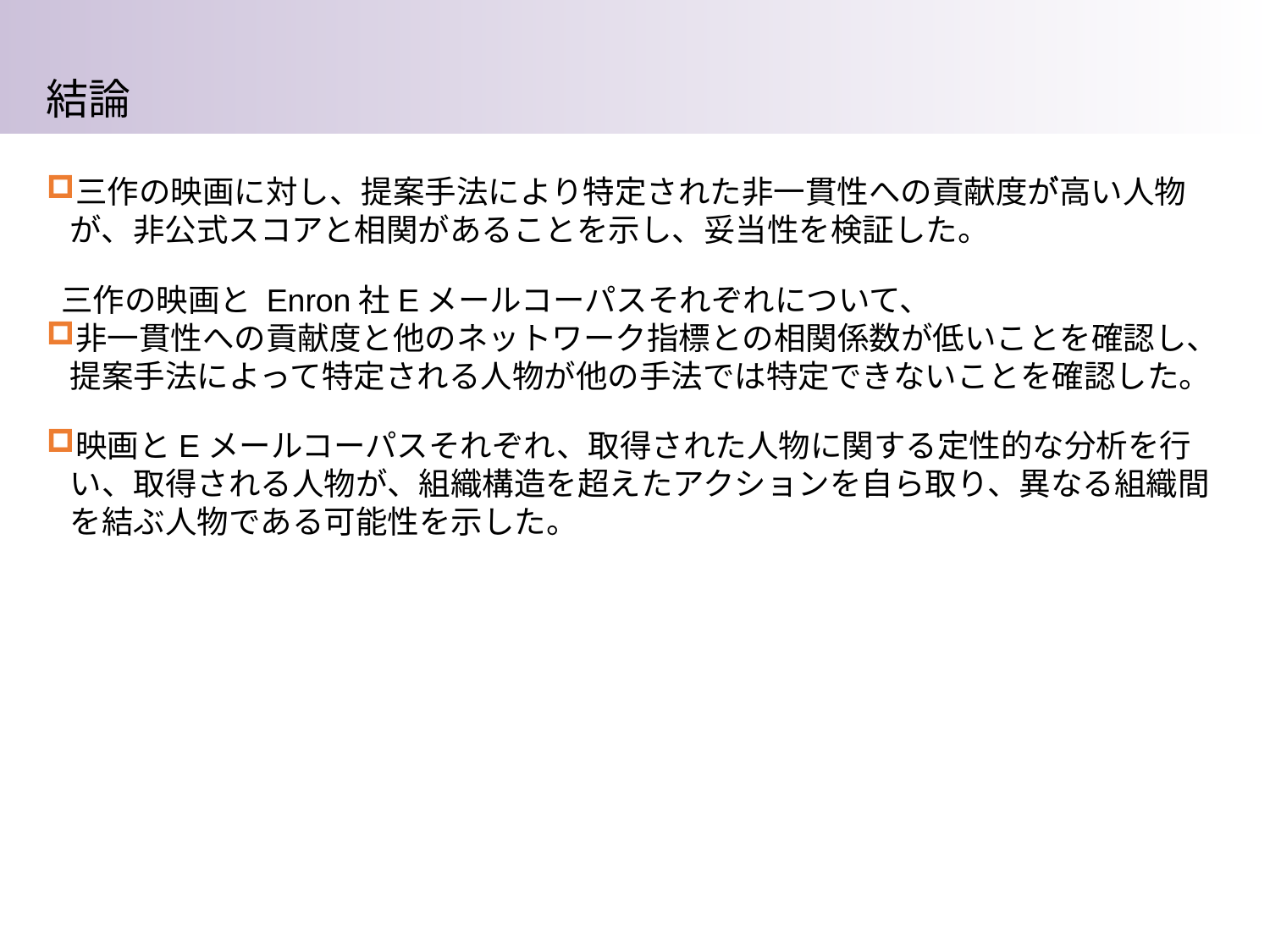

結論
三作の映画に対し、提案手法により特定された非一貫性への貢献度が゙高い人物が、非公式スコアと相関があることを示し、妥当性を検証した。

 三作の映画と Enron社Eメールコーパスそれぞれについて、
非一貫性への貢献度と他のネットワーク指標との相関係数が低いことを確認し、提案手法によって特定される人物が他の手法では特定できないことを確認した。

映画とEメールコーパスそれぞれ、取得された人物に関する定性的な分析を行い、取得される人物が、組織構造を超えたアクションを自ら取り、異なる組織間を結ぶ人物である可能性を示した。